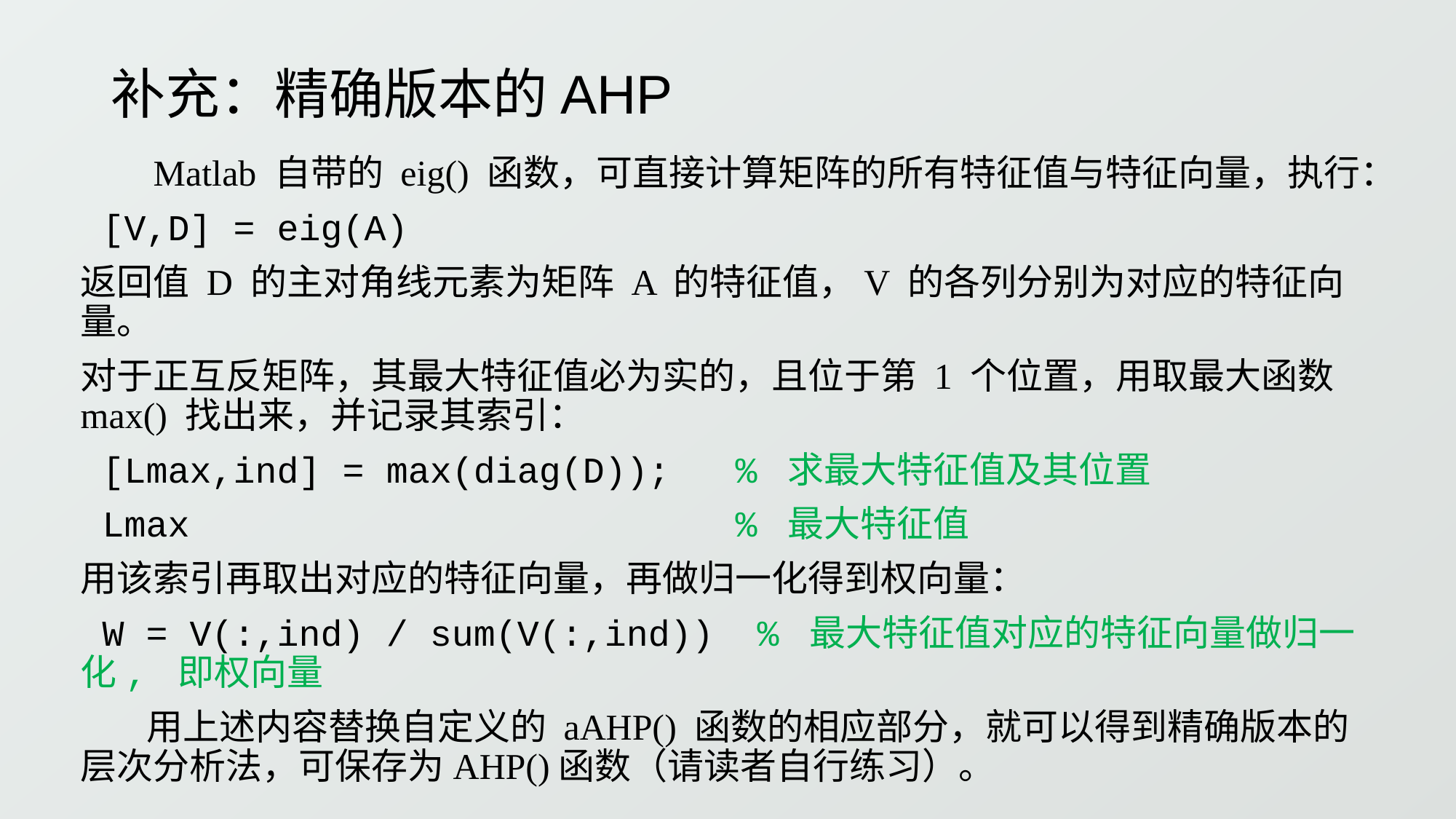

# 补充：精确版本的AHP
        Matlab 自带的 eig() 函数，可直接计算矩阵的所有特征值与特征向量，执行：
 [V,D] = eig(A)
返回值 D 的主对角线元素为矩阵 A 的特征值，V 的各列分别为对应的特征向量。
对于正互反矩阵，其最大特征值必为实的，且位于第 1 个位置，用取最大函数 max() 找出来，并记录其索引：
 [Lmax,ind] = max(diag(D));   % 求最大特征值及其位置
 Lmax                         % 最大特征值
用该索引再取出对应的特征向量，再做归一化得到权向量：
 W = V(:,ind) / sum(V(:,ind))  % 最大特征值对应的特征向量做归一化, 即权向量
       用上述内容替换自定义的 aAHP() 函数的相应部分，就可以得到精确版本的层次分析法，可保存为AHP()函数（请读者自行练习）。